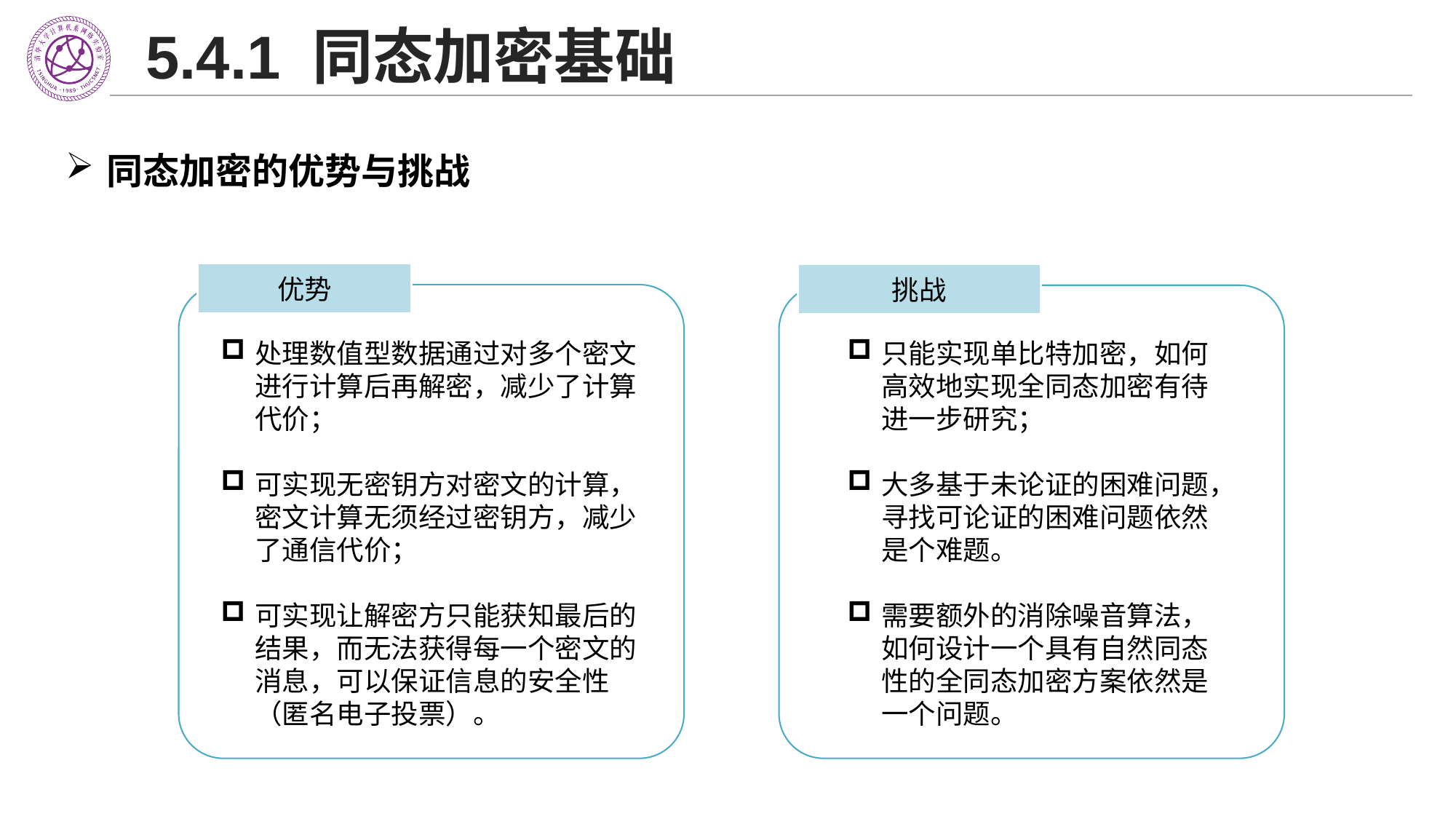

# 5.4.1 同态加密基础
同态加密的优势与挑战
优势
挑战

处理数值型数据通过对多个密文进行计算后再解密，减少了计算代价；

可实现无密钥方对密文的计算，密文计算无须经过密钥方，减少了通信代价；

可实现让解密方只能获知最后的结果，而无法获得每一个密文的消息，可以保证信息的安全性（匿名电子投票）。
只能实现单比特加密，如何高效地实现全同态加密有待进一步研究；

大多基于未论证的困难问题，寻找可论证的困难问题依然是个难题。

需要额外的消除噪音算法，如何设计一个具有自然同态性的全同态加密方案依然是一个问题。